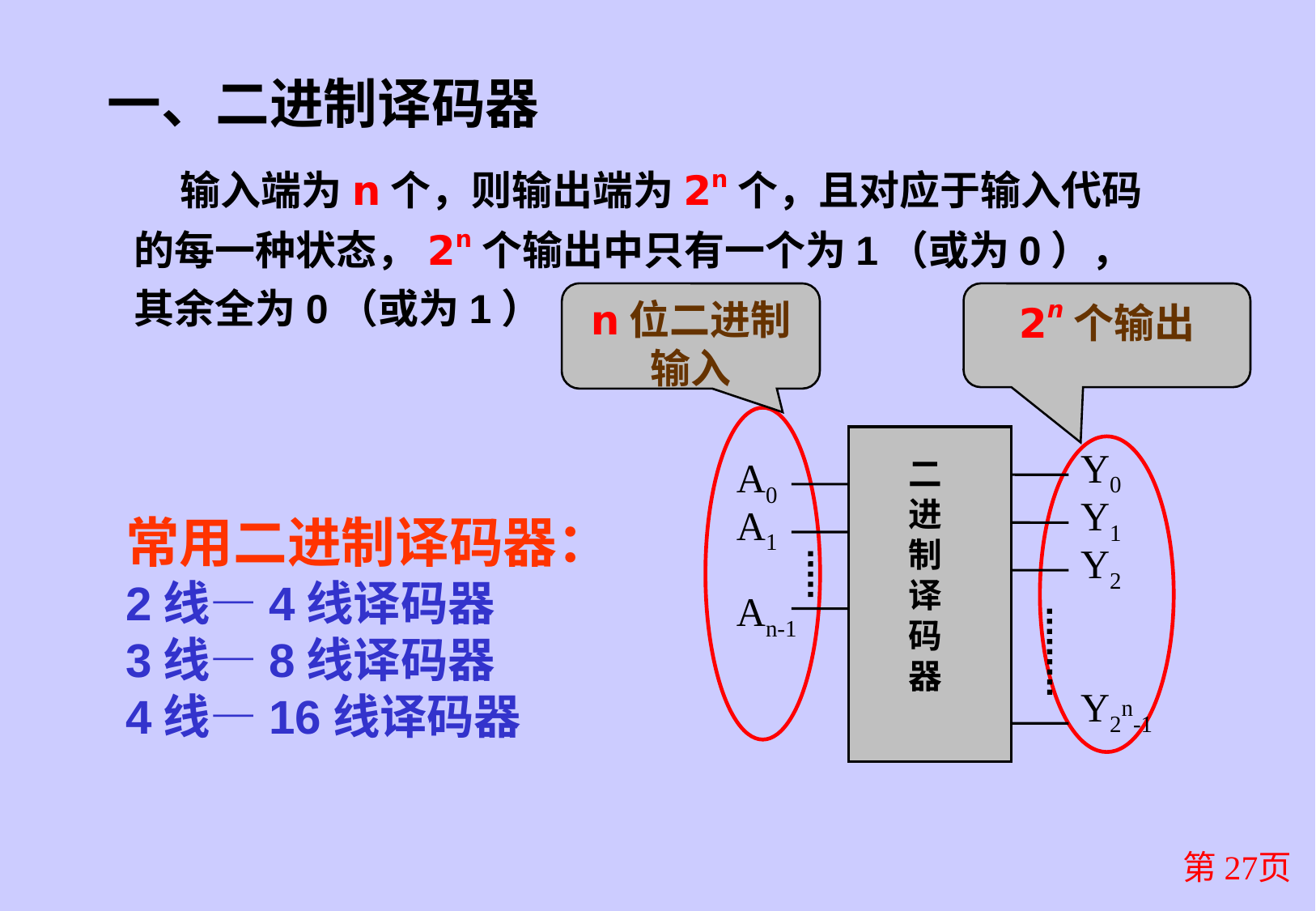

一、二进制译码器
    输入端为n个，则输出端为2n个，且对应于输入代码的每一种状态，2n个输出中只有一个为1（或为0），其余全为0（或为1）
n位二进制输入
2n个输出

Y0
A0

Y1
A1

Y2

An-1

Y2n-1

二进制译码器

常用二进制译码器：
2线—4线译码器
3线—8线译码器
4线—16线译码器
第27页